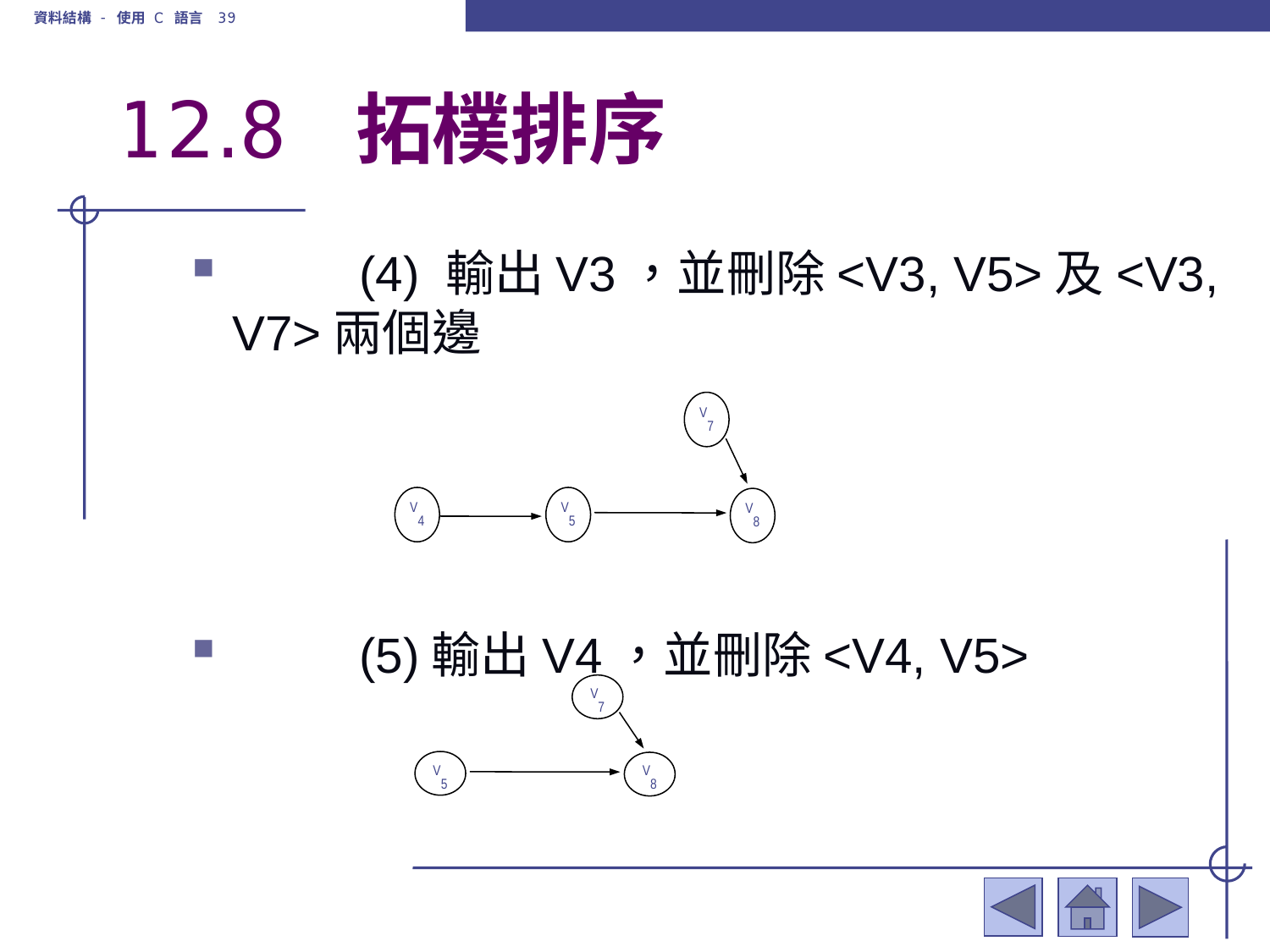

資料結構 - 使用 C 語言   39
# 12.8  拓樸排序
	(4) 輸出V3，並刪除<V3, V5>及<V3, V7>兩個邊

	(5)輸出V4，並刪除<V4, V5>
V7

V4
V5
V8

V7

V5
V8